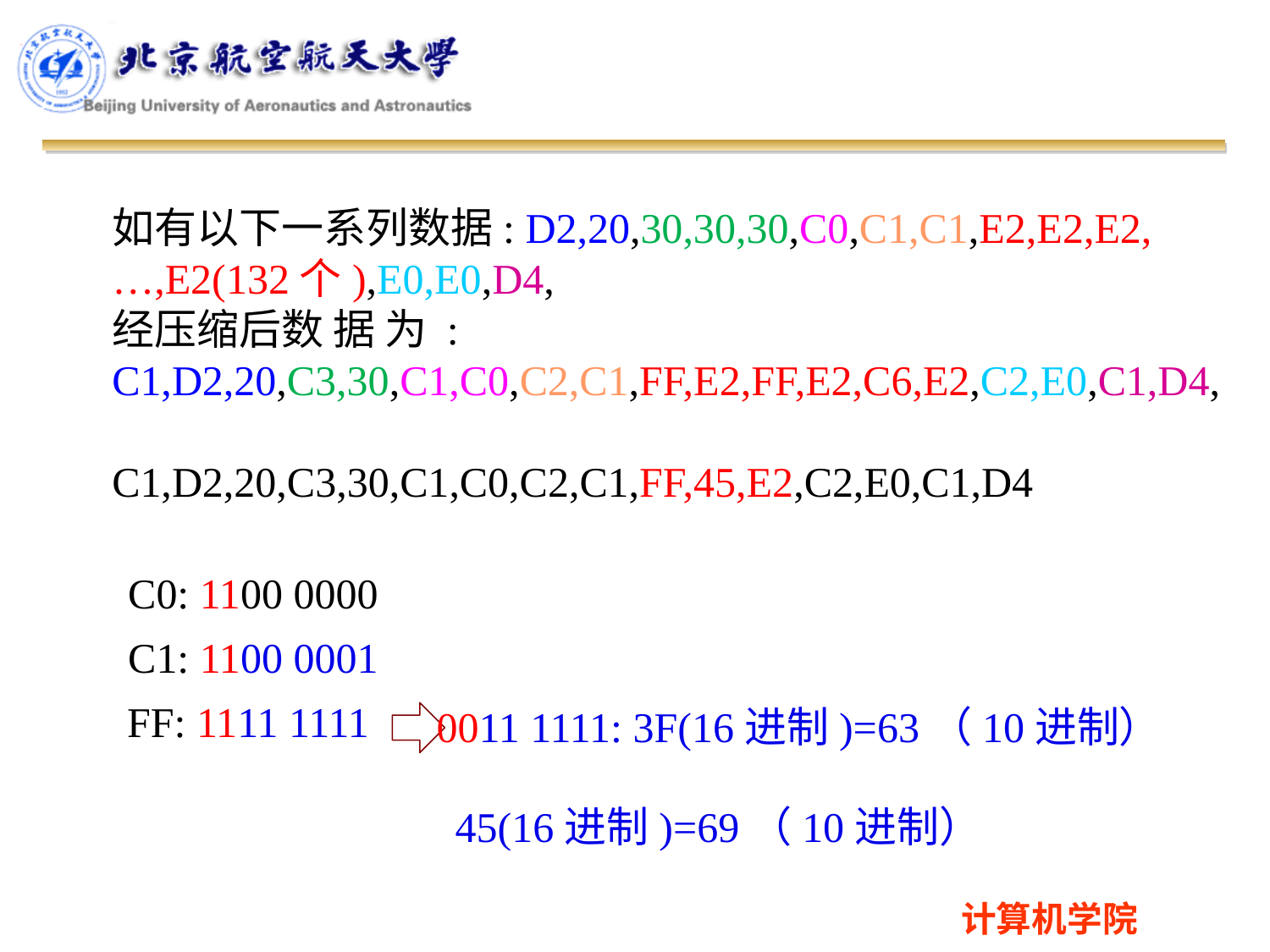

如有以下一系列数据: D2,20,30,30,30,C0,C1,C1,E2,E2,E2,…,E2(132个),E0,E0,D4,
经压缩后数 据 为 :
C1,D2,20,C3,30,C1,C0,C2,C1,FF,E2,FF,E2,C6,E2,C2,E0,C1,D4,

C1,D2,20,C3,30,C1,C0,C2,C1,FF,45,E2,C2,E0,C1,D4
C0: 1100 0000
C1: 1100 0001
FF: 1111 1111
0011 1111: 3F(16进制)=63（10进制）

45(16进制)=69（10进制）